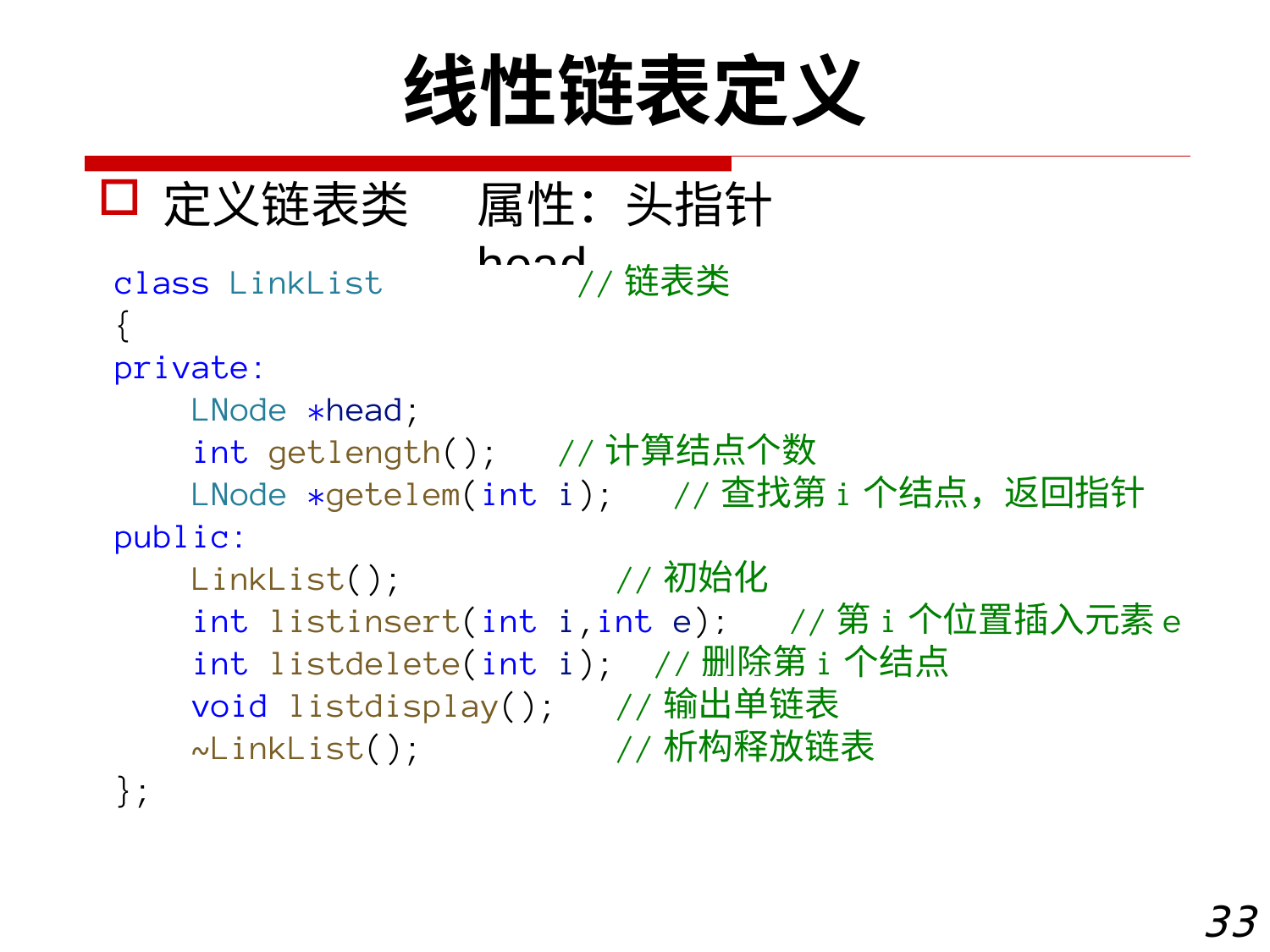

线性链表定义
定义链表类
属性：头指针head。
class LinkList          //链表类
{
private:
    LNode *head;
    int getlength();   //计算结点个数
    LNode *getelem(int i);   //查找第i个结点，返回指针
public:
    LinkList();           //初始化
    int listinsert(int i,int e);   //第i个位置插入元素e
    int listdelete(int i);  //删除第i个结点
    void listdisplay();   //输出单链表
    ~LinkList();          //析构释放链表
};

33